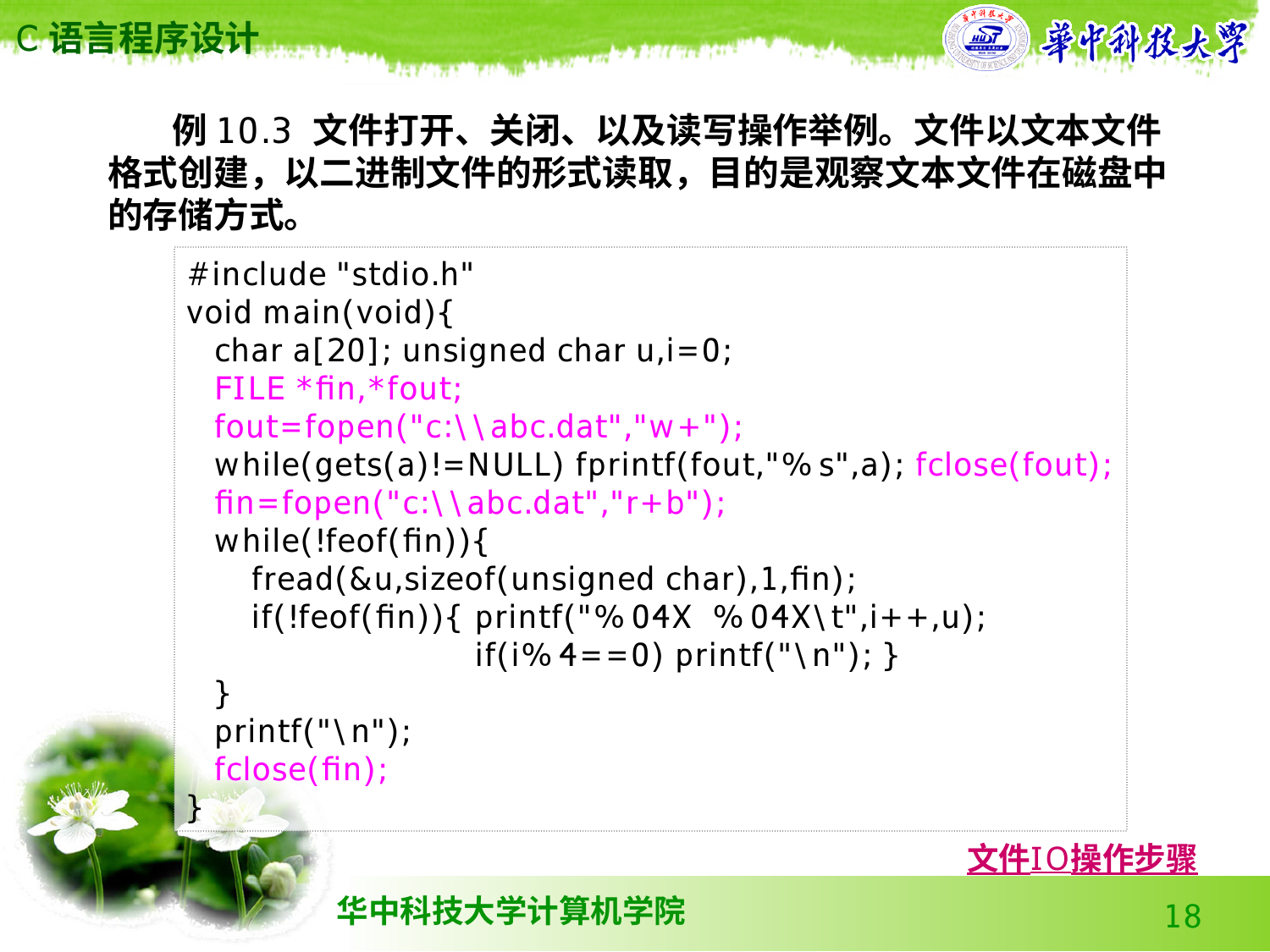

例10.3  文件打开、关闭、以及读写操作举例。文件以文本文件格式创建，以二进制文件的形式读取，目的是观察文本文件在磁盘中的存储方式。
#include "stdio.h"
void main(void){
   char a[20]; unsigned char u,i=0;
   FILE *fin,*fout;
   fout=fopen("c:\\abc.dat","w+");
   while(gets(a)!=NULL) fprintf(fout,"%s",a); fclose(fout);
   fin=fopen("c:\\abc.dat","r+b");
   while(!feof(fin)){
       fread(&u,sizeof(unsigned char),1,fin);
       if(!feof(fin)){ printf("%04X  %04X\t",i++,u);
                               if(i%4==0) printf("\n"); }
   }
   printf("\n");
   fclose(fin);
}
文件IO操作步骤
18